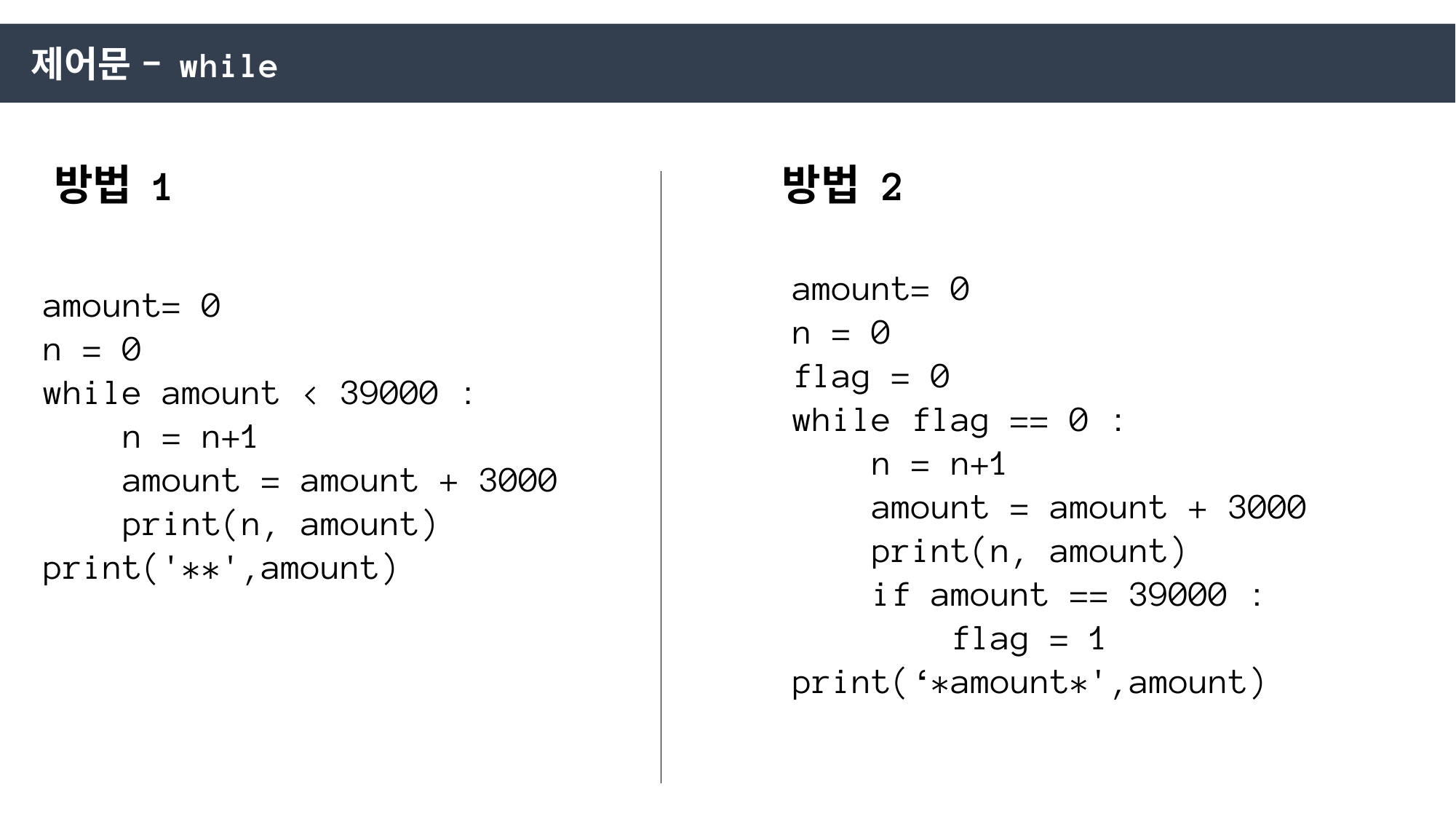

제어문 – while

방법 1
방법 2
amount= 0
n = 0
flag = 0
while flag == 0 :
    n = n+1
    amount = amount + 3000
    print(n, amount)
    if amount == 39000 :
        flag = 1
print(‘*amount*',amount)
amount= 0
n = 0
while amount < 39000 :
    n = n+1
    amount = amount + 3000
    print(n, amount)
print('**',amount)